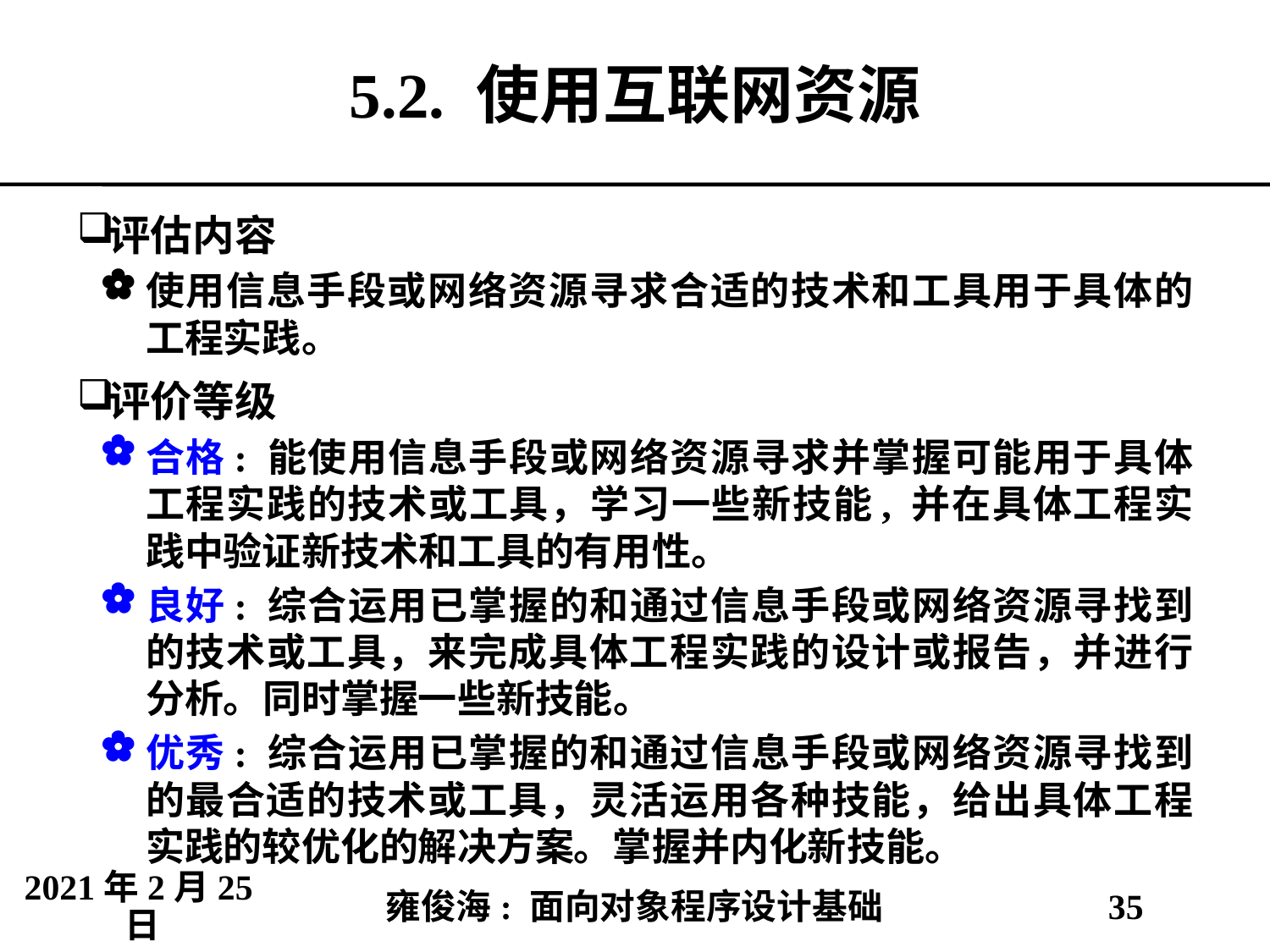

# 5.2. 使用互联网资源

评估内容
使用信息手段或网络资源寻求合适的技术和工具用于具体的工程实践。
评价等级
合格: 能使用信息手段或网络资源寻求并掌握可能用于具体工程实践的技术或工具，学习一些新技能, 并在具体工程实践中验证新技术和工具的有用性。
良好: 综合运用已掌握的和通过信息手段或网络资源寻找到的技术或工具，来完成具体工程实践的设计或报告，并进行分析。同时掌握一些新技能。
优秀: 综合运用已掌握的和通过信息手段或网络资源寻找到的最合适的技术或工具，灵活运用各种技能，给出具体工程实践的较优化的解决方案。掌握并内化新技能。
2021年2月25日
雍俊海: 面向对象程序设计基础
35